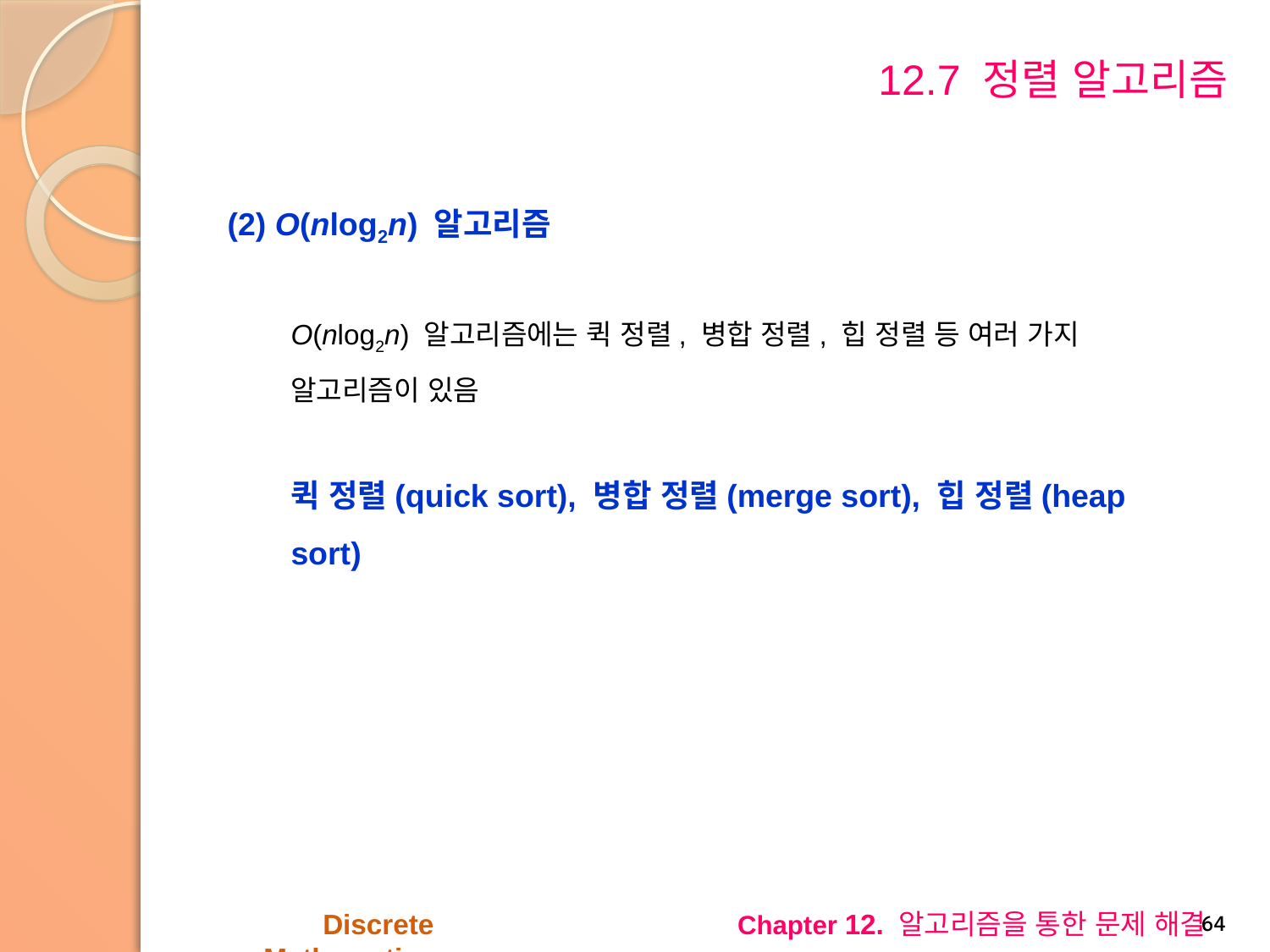

# 12.7 정렬 알고리즘
(2) O(nlog2n) 알고리즘

O(nlog2n) 알고리즘에는 퀵 정렬, 병합 정렬, 힙 정렬 등 여러 가지 알고리즘이 있음

퀵 정렬(quick sort), 병합 정렬(merge sort), 힙 정렬(heap sort)
Discrete Mathematics
Chapter 12. 알고리즘을 통한 문제 해결
64